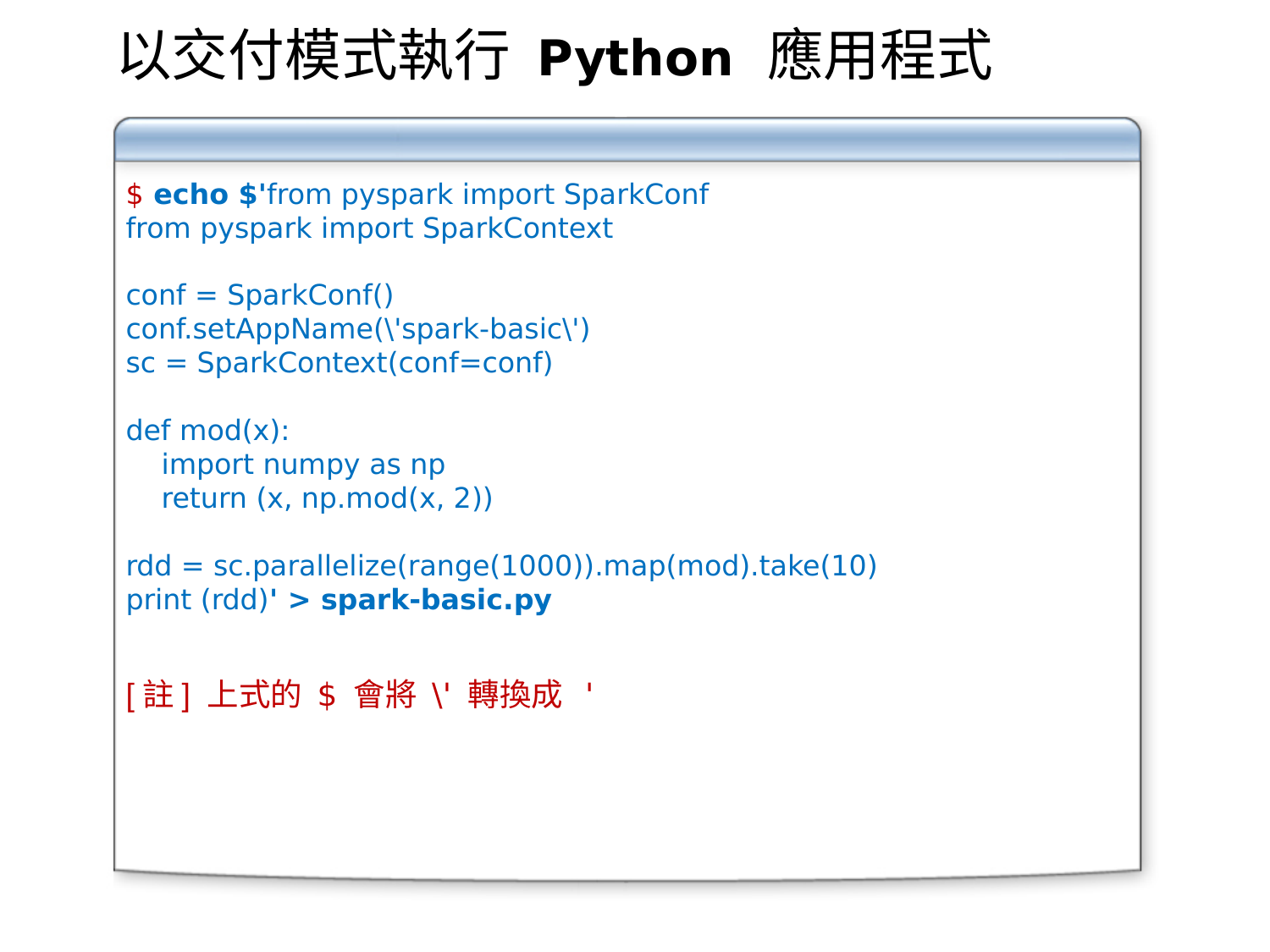

以交付模式執行 Python 應用程式
$ echo $'from pyspark import SparkConf
from pyspark import SparkContext

conf = SparkConf()
conf.setAppName(\'spark-basic\')
sc = SparkContext(conf=conf)

def mod(x):
    import numpy as np
    return (x, np.mod(x, 2))

rdd = sc.parallelize(range(1000)).map(mod).take(10)
print (rdd)' > spark-basic.py

[註] 上式的 $ 會將 \' 轉換成  '